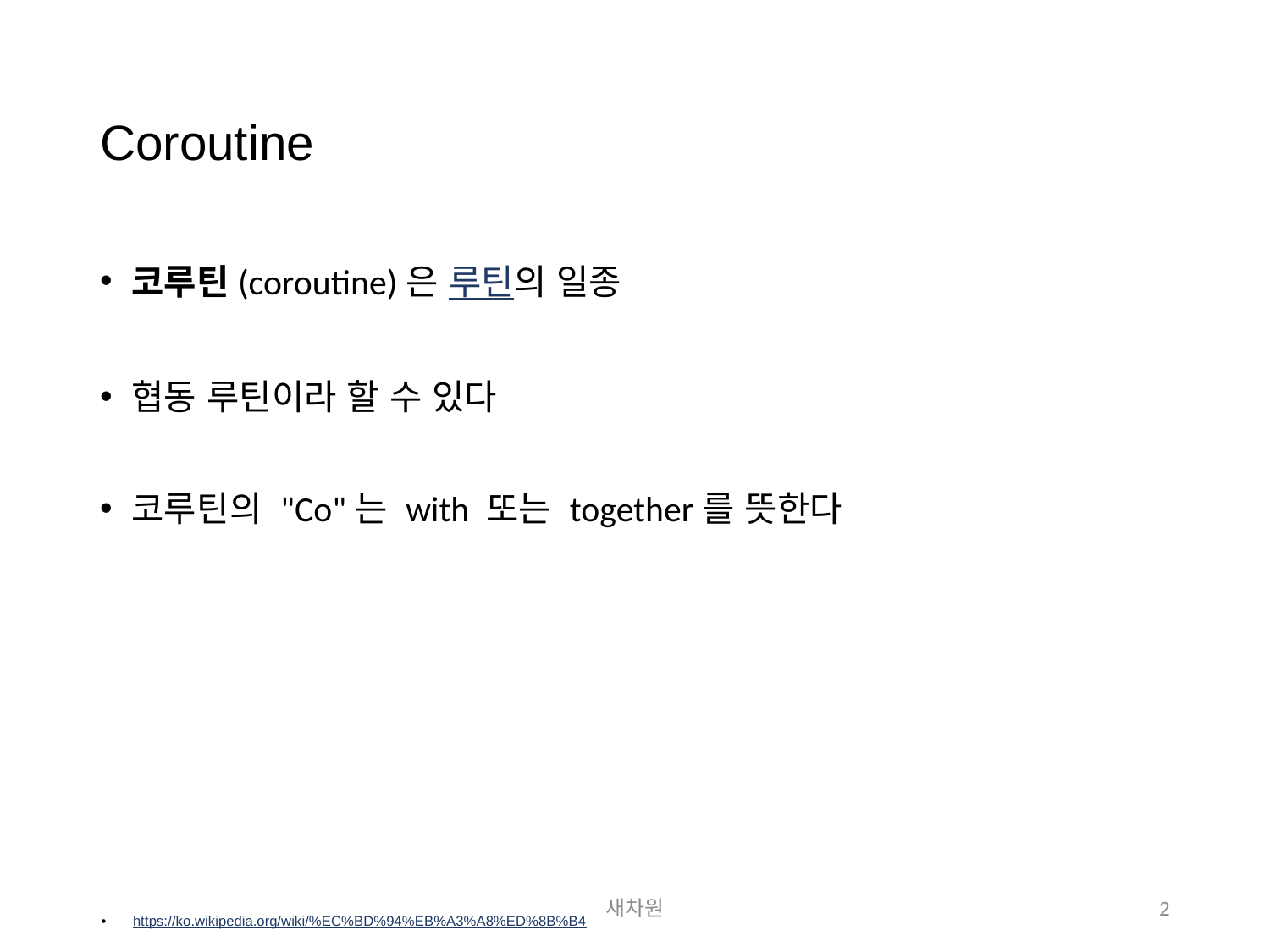

Coroutine
코루틴(coroutine)은 루틴의 일종

협동 루틴이라 할 수 있다

코루틴의 "Co"는 with 또는 together를 뜻한다
https://ko.wikipedia.org/wiki/%EC%BD%94%EB%A3%A8%ED%8B%B4
새차원
2